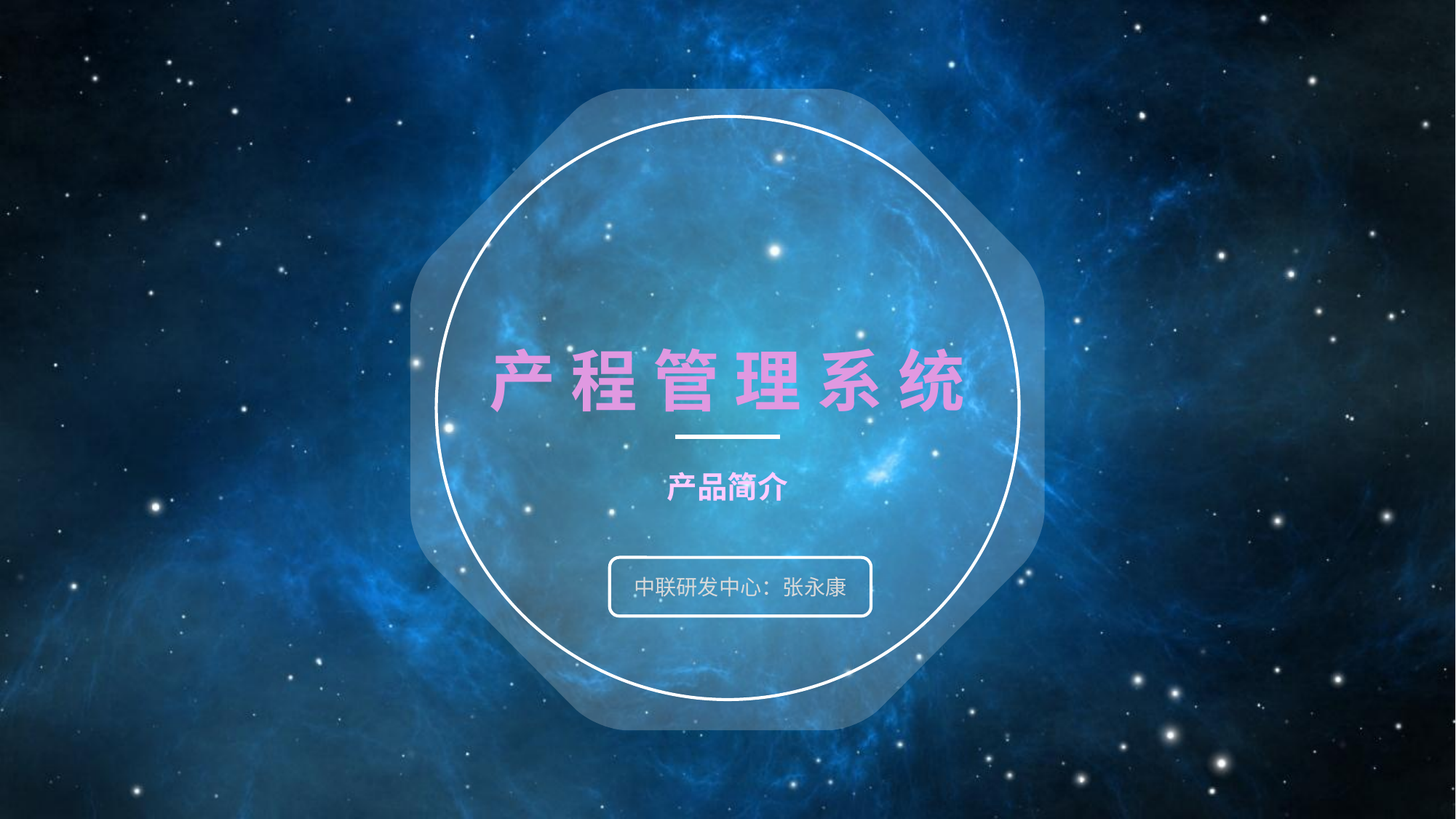

产 程 管 理 系 统

产品简介
中联研发中心：张永康